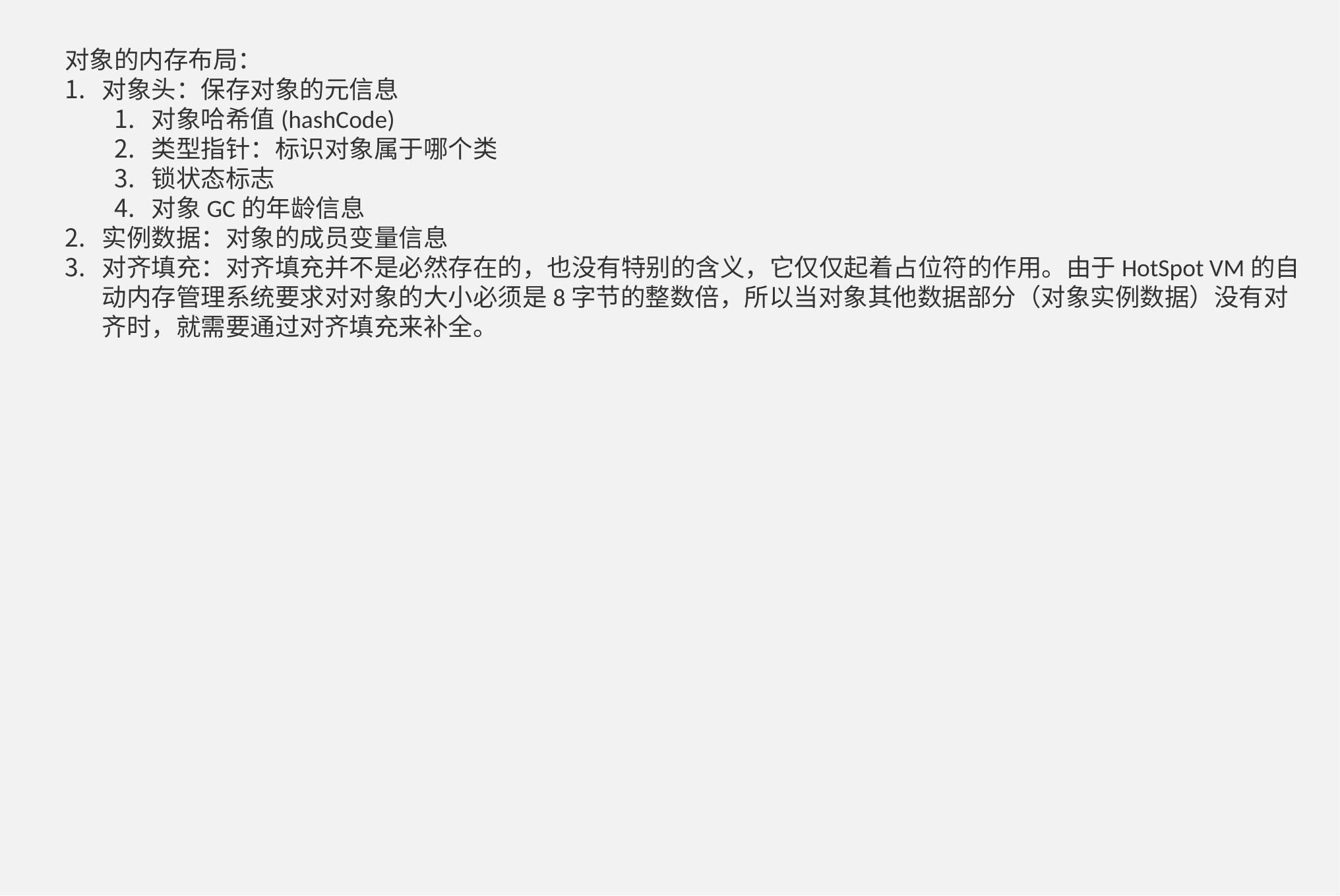

对象的内存布局：
对象头：保存对象的元信息
对象哈希值(hashCode)
类型指针：标识对象属于哪个类
锁状态标志
对象GC的年龄信息
实例数据：对象的成员变量信息
对齐填充：对齐填充并不是必然存在的，也没有特别的含义，它仅仅起着占位符的作用。由于HotSpot VM的自动内存管理系统要求对对象的大小必须是8字节的整数倍，所以当对象其他数据部分（对象实例数据）没有对齐时，就需要通过对齐填充来补全。